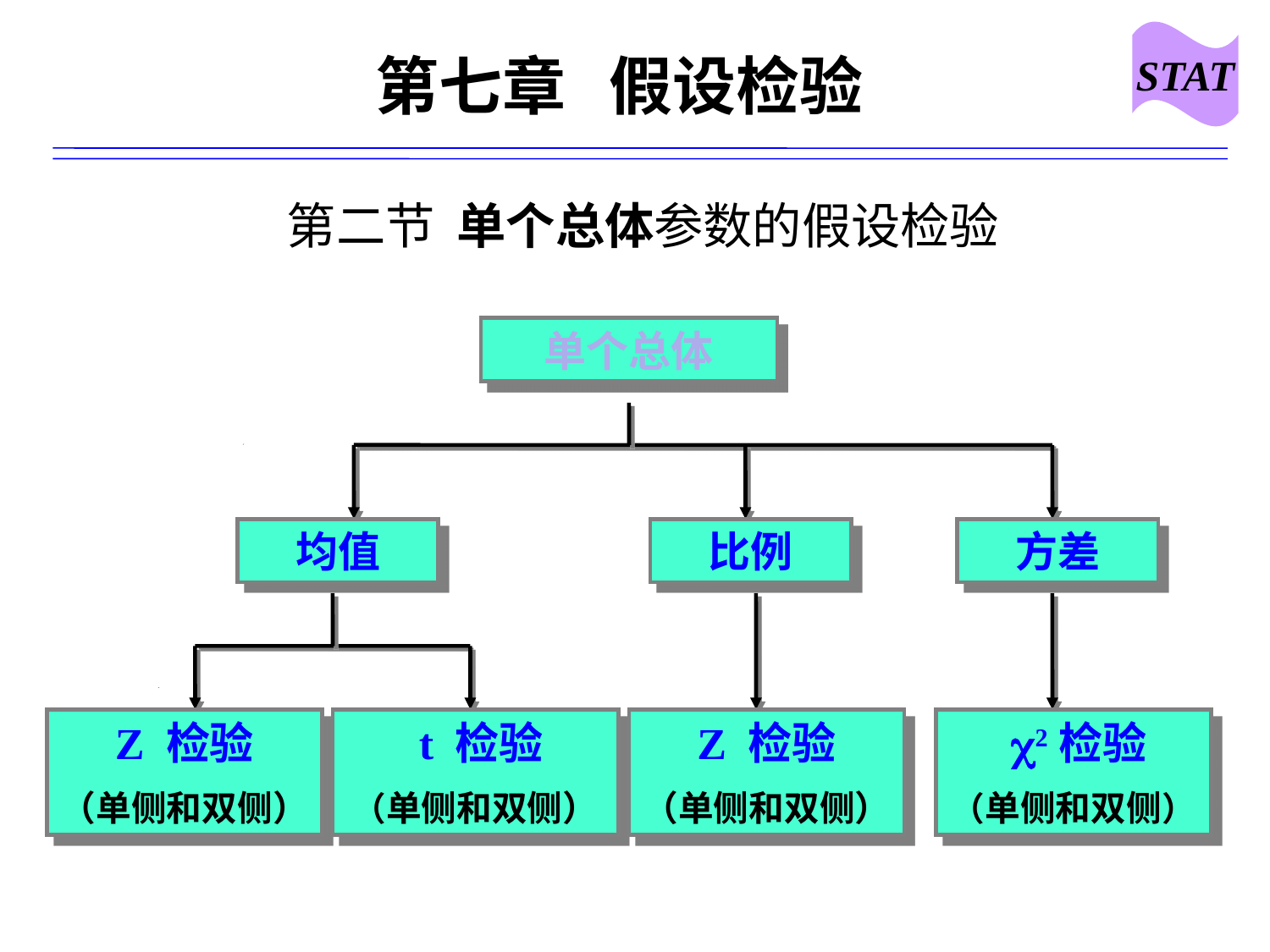

STAT
# 第七章   假设检验

 第二节  单个总体参数的假设检验

单个总体

均值
比例
方差

Z 检验
（单侧和双侧）
 t 检验
（单侧和双侧）
Z 检验
（单侧和双侧）
 χ2检验
（单侧和双侧）